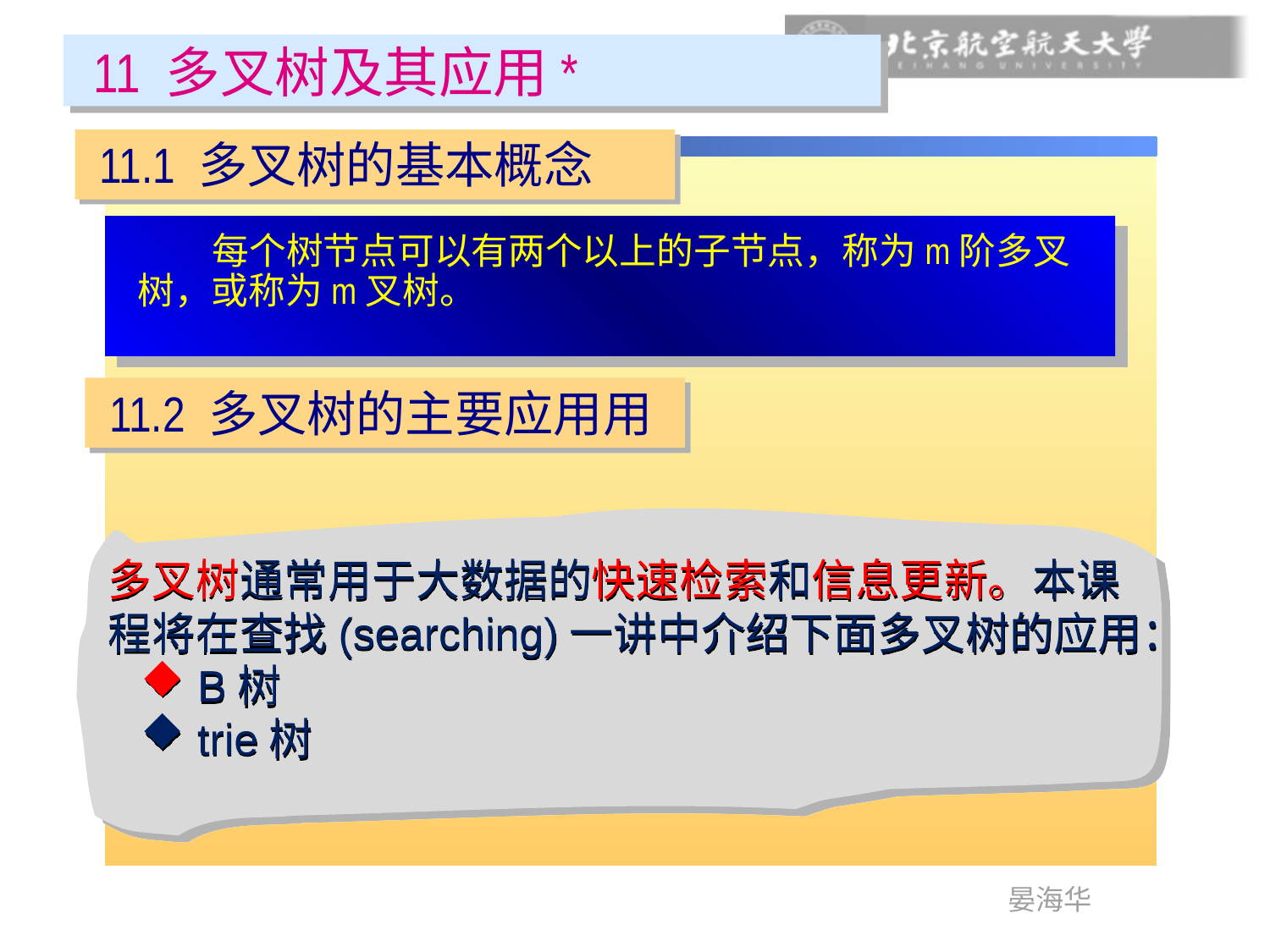

11 多叉树及其应用*

11.1 多叉树的基本概念

        每个树节点可以有两个以上的子节点，称为m阶多叉树，或称为m叉树。
11.2 多叉树的主要应用用

多叉树通常用于大数据的快速检索和信息更新。本课程将在查找(searching)一讲中介绍下面多叉树的应用：
 B树
 trie树